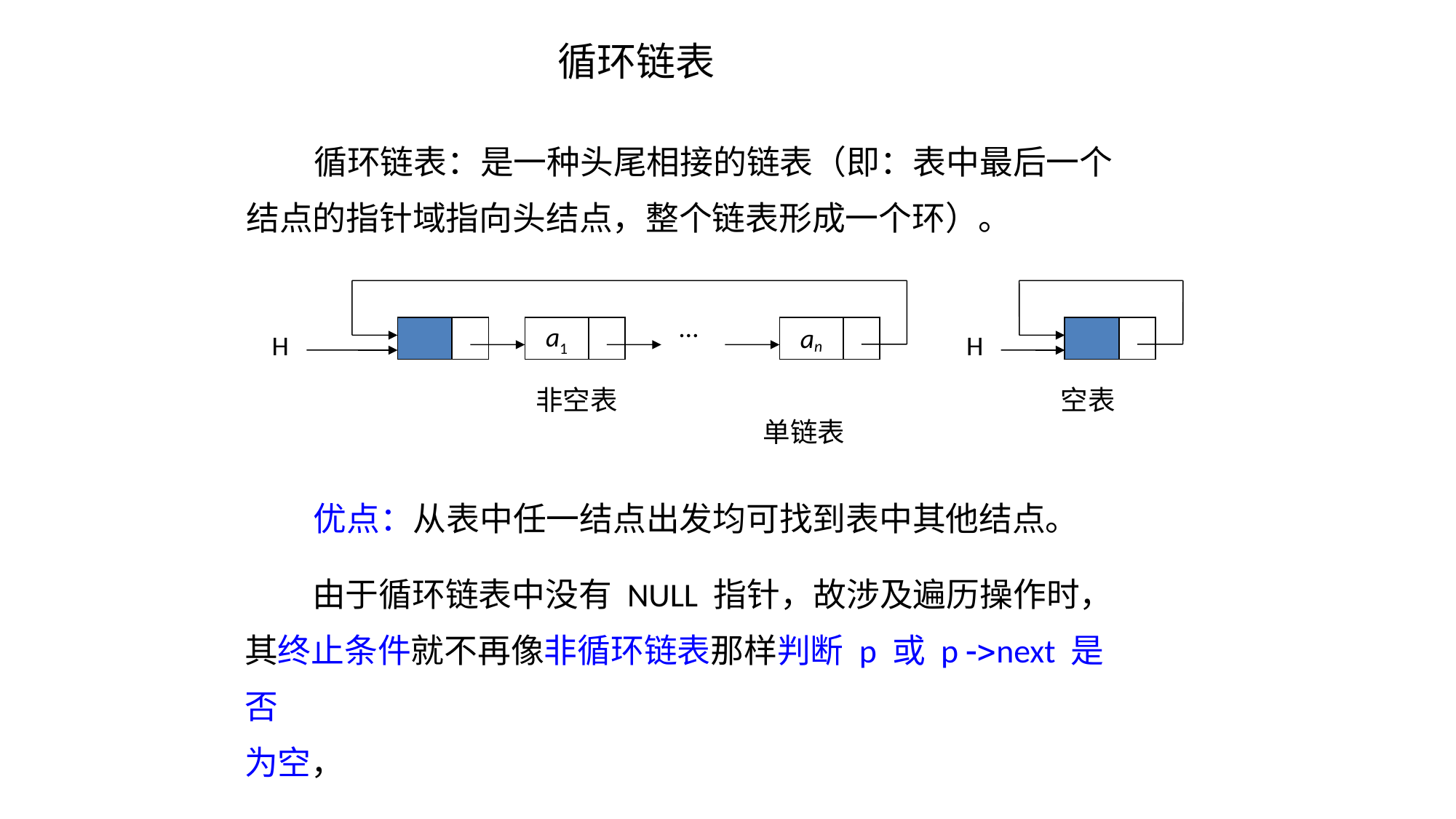

循环链表
        循环链表：是一种头尾相接的链表（即：表中最后一个
结点的指针域指向头结点，整个链表形成一个环）。

…

a1

an

H
H

非空表
 空表
单链表
        优点：从表中任一结点出发均可找到表中其他结点。
        由于循环链表中没有 NULL 指针，故涉及遍历操作时，
其终止条件就不再像非循环链表那样判断 p 或 p −>next 是否
为空，而是判断它们是否等于头指针。